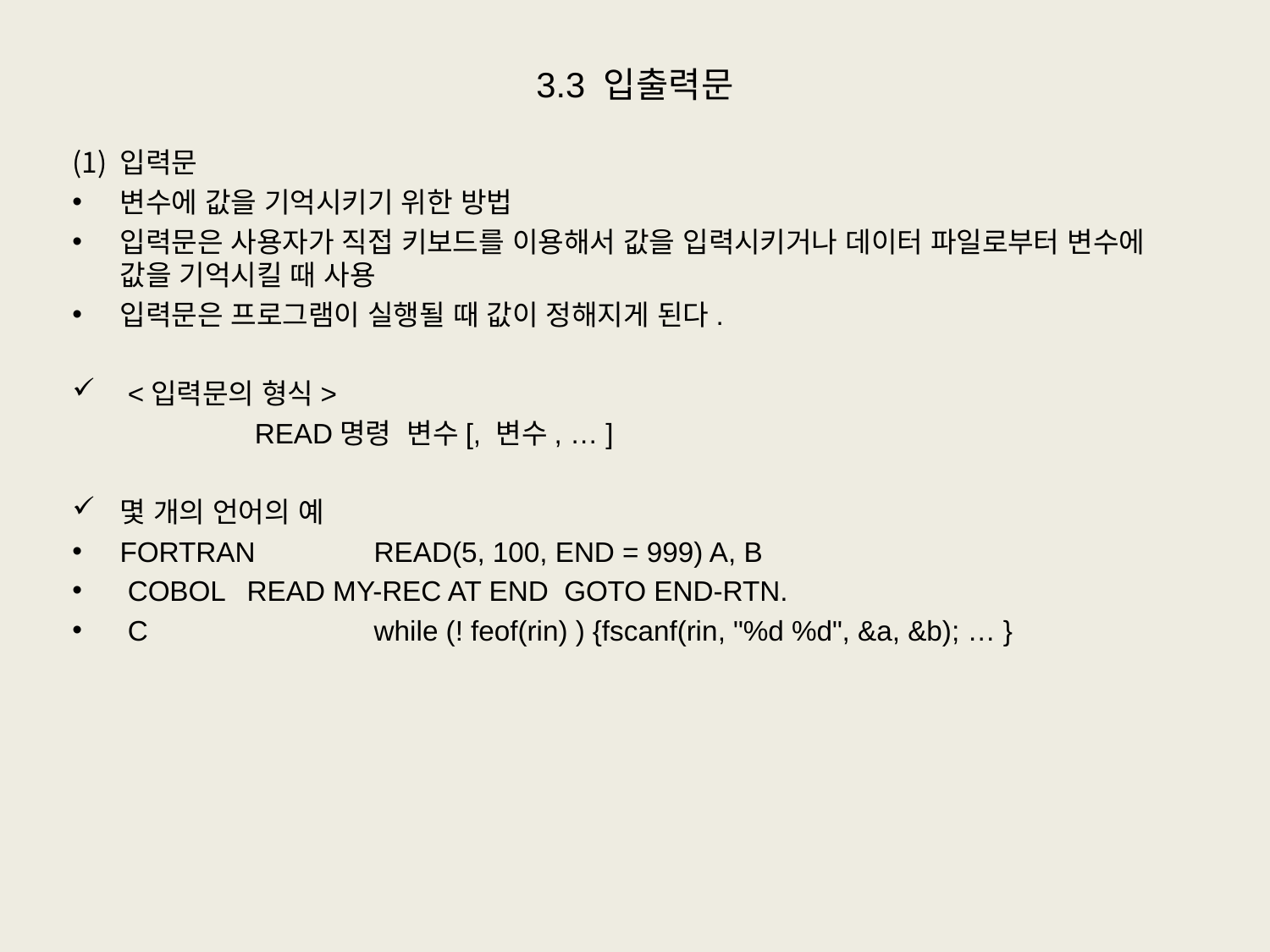

# 3.3 입출력문
입력문
변수에 값을 기억시키기 위한 방법
입력문은 사용자가 직접 키보드를 이용해서 값을 입력시키거나 데이터 파일로부터 변수에 값을 기억시킬 때 사용
입력문은 프로그램이 실행될 때 값이 정해지게 된다.

 <입력문의 형식>
		 READ명령  변수[, 변수, … ]

몇 개의 언어의 예
FORTRAN 	READ(5, 100, END = 999) A, B
 COBOL	READ MY-REC AT END  GOTO END-RTN.
 C		while (! feof(rin) ) {fscanf(rin, "%d %d", &a, &b); … }